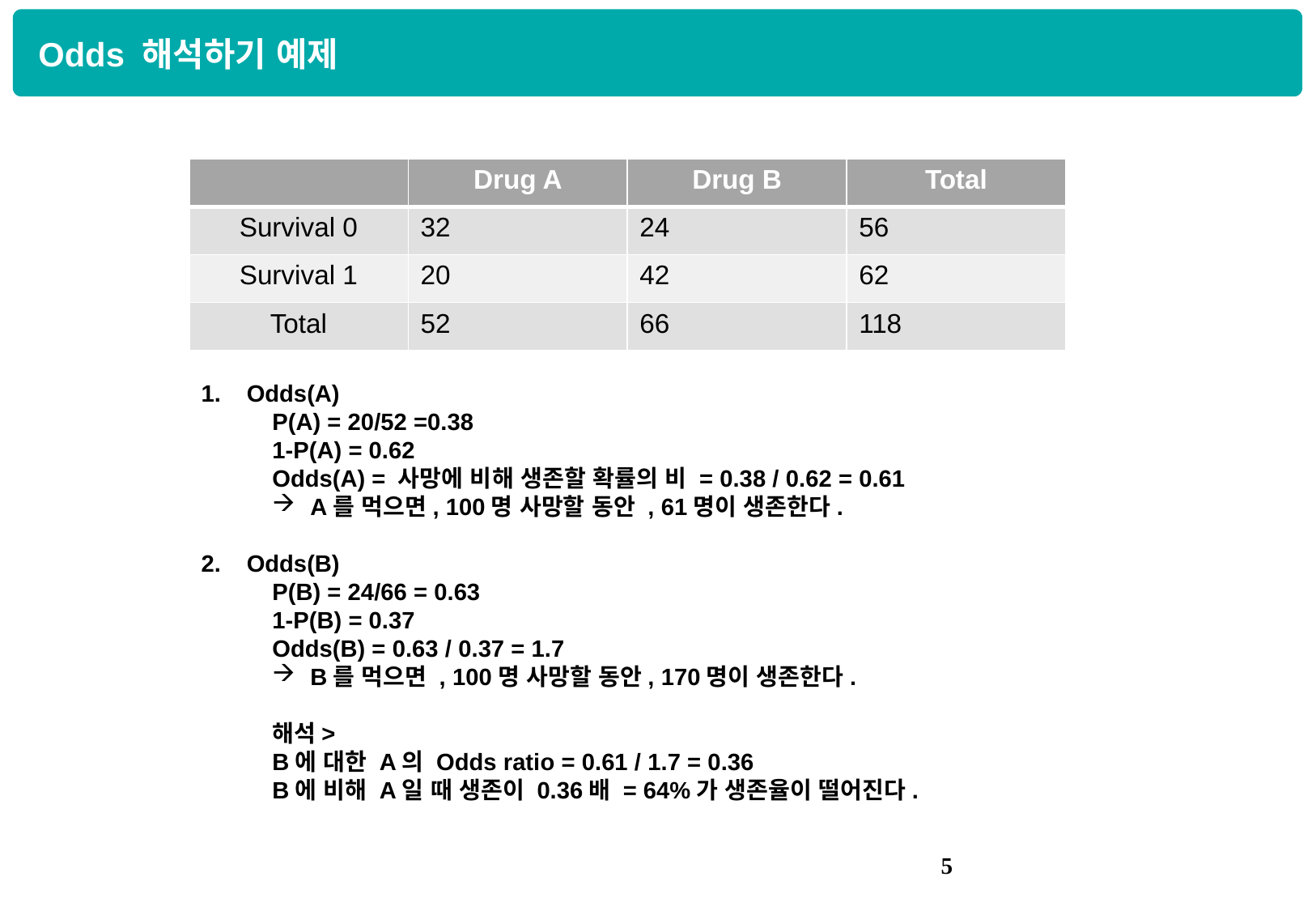

Odds 해석하기 예제
|  | Drug A | Drug B | Total |
| --- | --- | --- | --- |
| Survival 0 | 32 | 24 | 56 |
| Survival 1 | 20 | 42 | 62 |
| Total | 52 | 66 | 118 |
Odds(A)
P(A) = 20/52 =0.38
1-P(A) = 0.62
Odds(A) = 사망에 비해 생존할 확률의 비 = 0.38 / 0.62 = 0.61
A를 먹으면, 100명 사망할 동안 , 61명이 생존한다.

Odds(B)
P(B) = 24/66 = 0.63
1-P(B) = 0.37
Odds(B) = 0.63 / 0.37 = 1.7
B를 먹으면 , 100명 사망할 동안, 170명이 생존한다.

해석>
B에 대한 A의 Odds ratio = 0.61 / 1.7 = 0.36
B에 비해 A일 때 생존이 0.36배 = 64%가 생존율이 떨어진다.
5